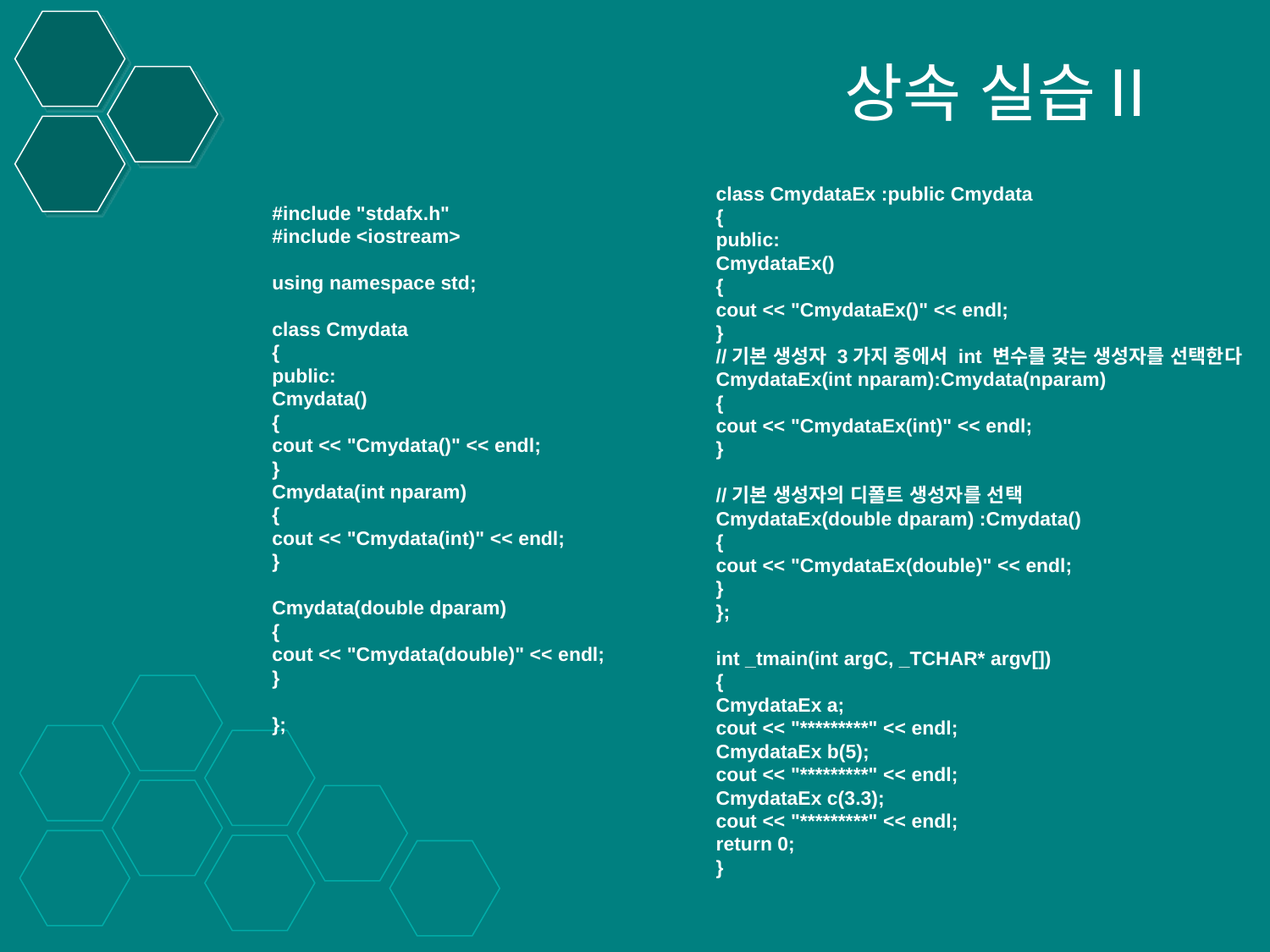

# 상속 실습Ⅱ

class CmydataEx :public Cmydata
{
public:
CmydataEx()
{
cout << "CmydataEx()" << endl;
}
//기본 생성자 3가지 중에서 int 변수를 갖는 생성자를 선택한다
CmydataEx(int nparam):Cmydata(nparam)
{
cout << "CmydataEx(int)" << endl;
}

//기본 생성자의 디폴트 생성자를 선택
CmydataEx(double dparam) :Cmydata()
{
cout << "CmydataEx(double)" << endl;
}
};

int _tmain(int argC, _TCHAR* argv[])
{
CmydataEx a;
cout << "*********" << endl;
CmydataEx b(5);
cout << "*********" << endl;
CmydataEx c(3.3);
cout << "*********" << endl;
return 0;
}

#include "stdafx.h"
#include <iostream>

using namespace std;

class Cmydata
{
public:
Cmydata()
{
cout << "Cmydata()" << endl;
}
Cmydata(int nparam)
{
cout << "Cmydata(int)" << endl;
}

Cmydata(double dparam)
{
cout << "Cmydata(double)" << endl;
}

};